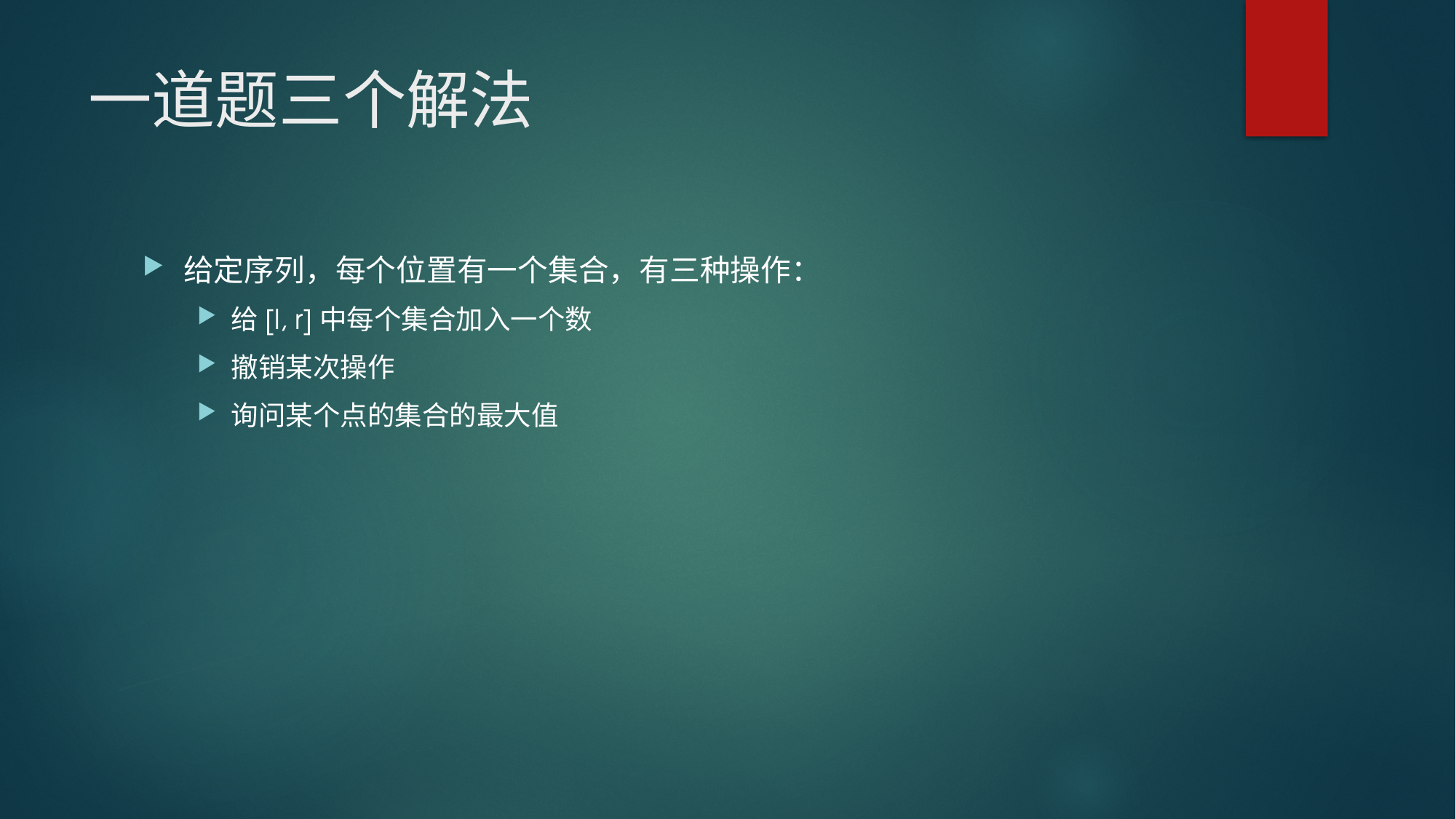

# 一道题三个解法
给定序列，每个位置有一个集合，有三种操作：
给[l, r]中每个集合加入一个数
撤销某次操作
询问某个点的集合的最大值